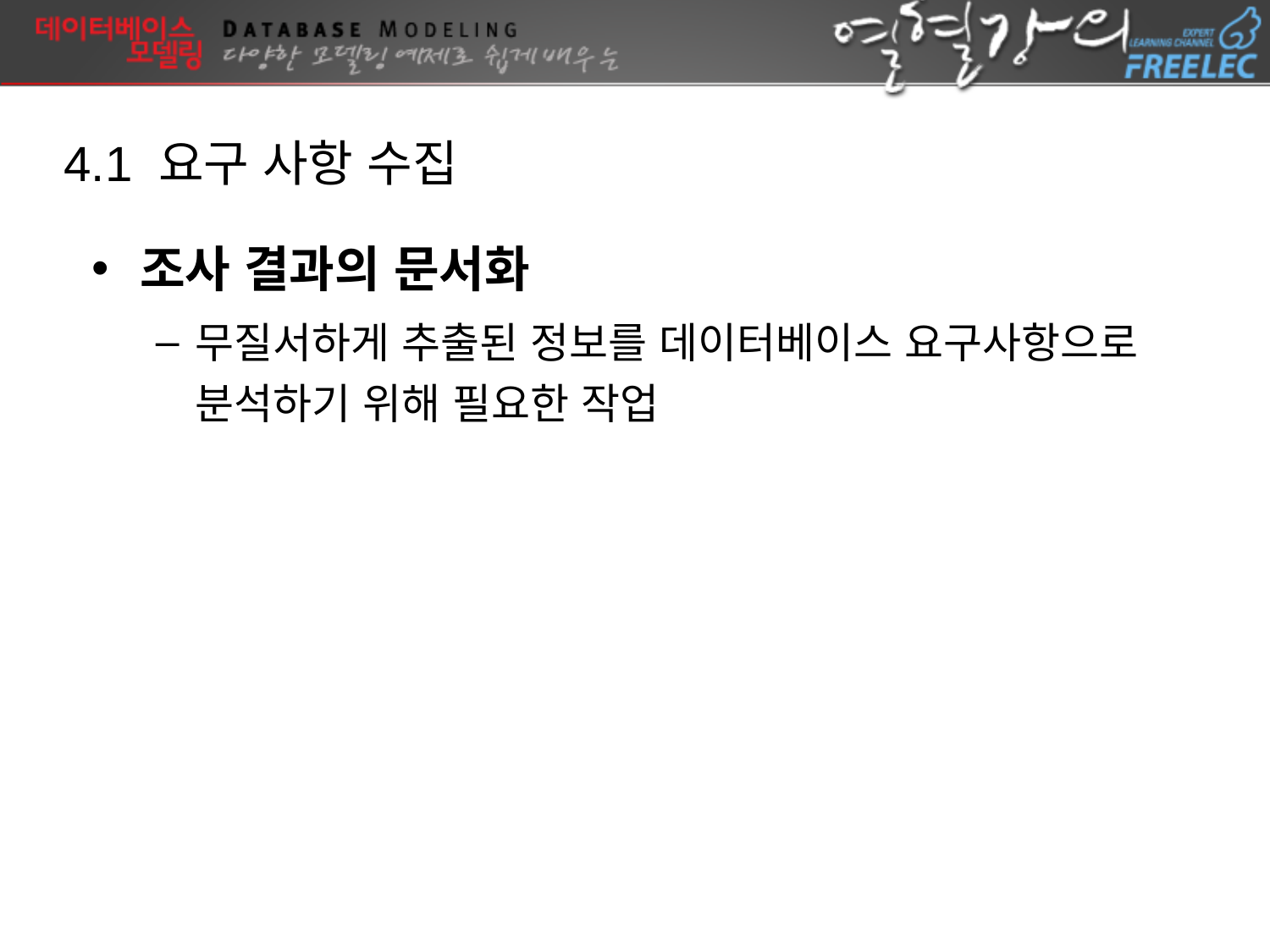

4.1 요구 사항 수집
조사 결과의 문서화
무질서하게 추출된 정보를 데이터베이스 요구사항으로 분석하기 위해 필요한 작업